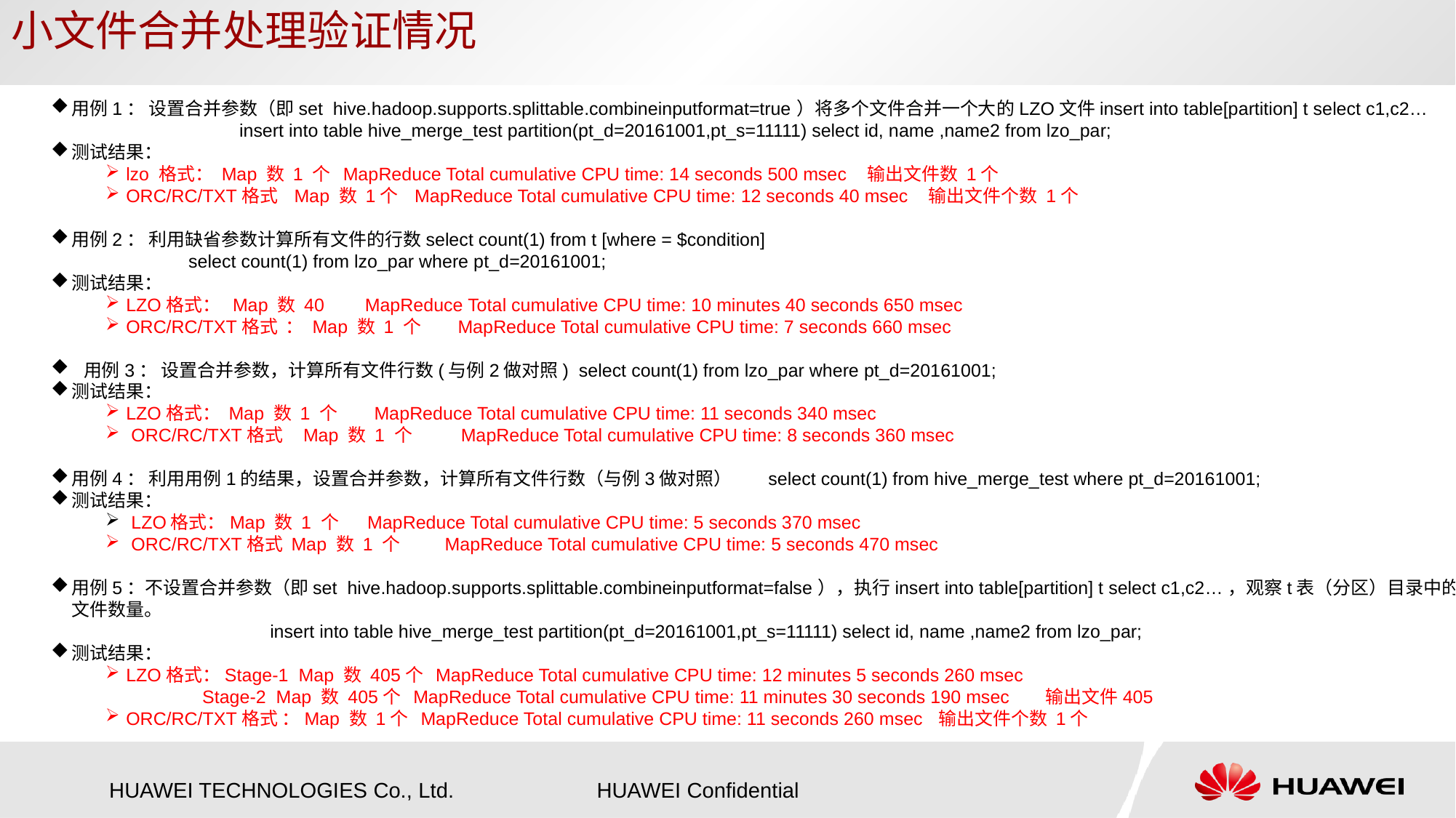

# 小文件合并处理验证情况

用例1： 设置合并参数（即set  hive.hadoop.supports.splittable.combineinputformat=true）将多个文件合并一个大的LZO文件insert into table[partition] t select c1,c2…
                                     insert into table hive_merge_test partition(pt_d=20161001,pt_s=11111) select id, name ,name2 from lzo_par;
测试结果：
lzo 格式： Map 数 1 个  MapReduce Total cumulative CPU time: 14 seconds 500 msec   输出文件数 1个
ORC/RC/TXT格式   Map 数 1个   MapReduce Total cumulative CPU time: 12 seconds 40 msec   输出文件个数 1个

用例2： 利用缺省参数计算所有文件的行数select count(1) from t [where = $condition]
                           select count(1) from lzo_par where pt_d=20161001;
测试结果：
LZO格式：  Map 数 40        MapReduce Total cumulative CPU time: 10 minutes 40 seconds 650 msec
ORC/RC/TXT格式  ： Map 数 1 个        MapReduce Total cumulative CPU time: 7 seconds 660 msec

  用例3： 设置合并参数，计算所有文件行数(与例2做对照)  select count(1) from lzo_par where pt_d=20161001;
测试结果：
LZO格式： Map 数 1 个        MapReduce Total cumulative CPU time: 11 seconds 340 msec
 ORC/RC/TXT格式    Map 数 1 个           MapReduce Total cumulative CPU time: 8 seconds 360 msec

用例4： 利用用例1的结果，设置合并参数，计算所有文件行数（与例3做对照）        select count(1) from hive_merge_test where pt_d=20161001;
测试结果：
 LZO格式：Map 数 1 个      MapReduce Total cumulative CPU time: 5 seconds 370 msec
 ORC/RC/TXT格式 Map 数 1 个          MapReduce Total cumulative CPU time: 5 seconds 470 msec

用例5：不设置合并参数（即set  hive.hadoop.supports.splittable.combineinputformat=false），执行insert into table[partition] t select c1,c2…，观察t表（分区）目录中的文件数量。
                                           insert into table hive_merge_test partition(pt_d=20161001,pt_s=11111) select id, name ,name2 from lzo_par;
测试结果：
LZO格式：Stage-1  Map 数 405个  MapReduce Total cumulative CPU time: 12 minutes 5 seconds 260 msec
                   Stage-2  Map 数 405个  MapReduce Total cumulative CPU time: 11 minutes 30 seconds 190 msec      输出文件405
ORC/RC/TXT格式 ：Map 数 1个  MapReduce Total cumulative CPU time: 11 seconds 260 msec  输出文件个数 1个